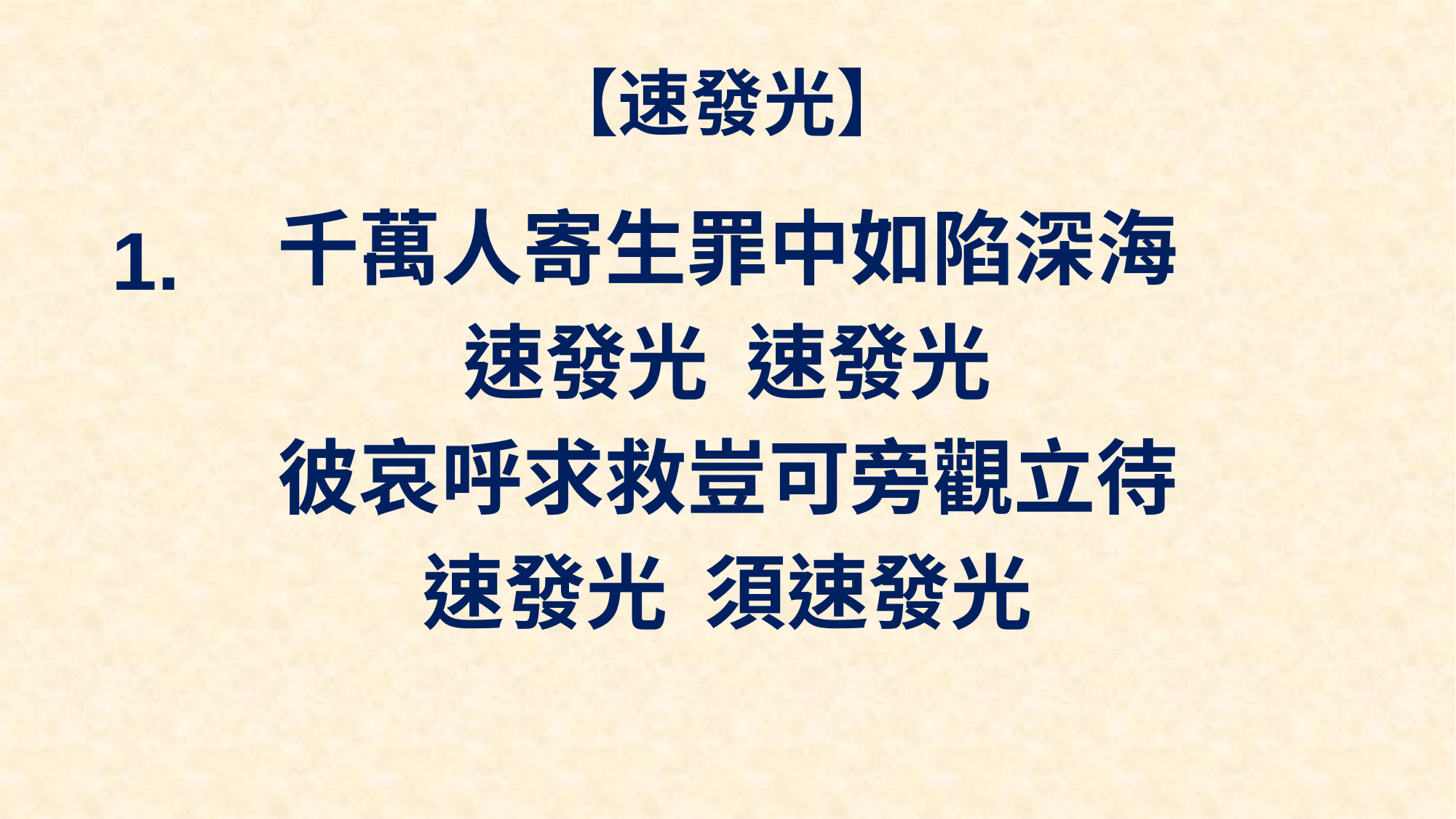

# 【速發光】
千萬人寄生罪中如陷深海
速發光  速發光
彼哀呼求救豈可旁觀立待
速發光  須速發光
1.